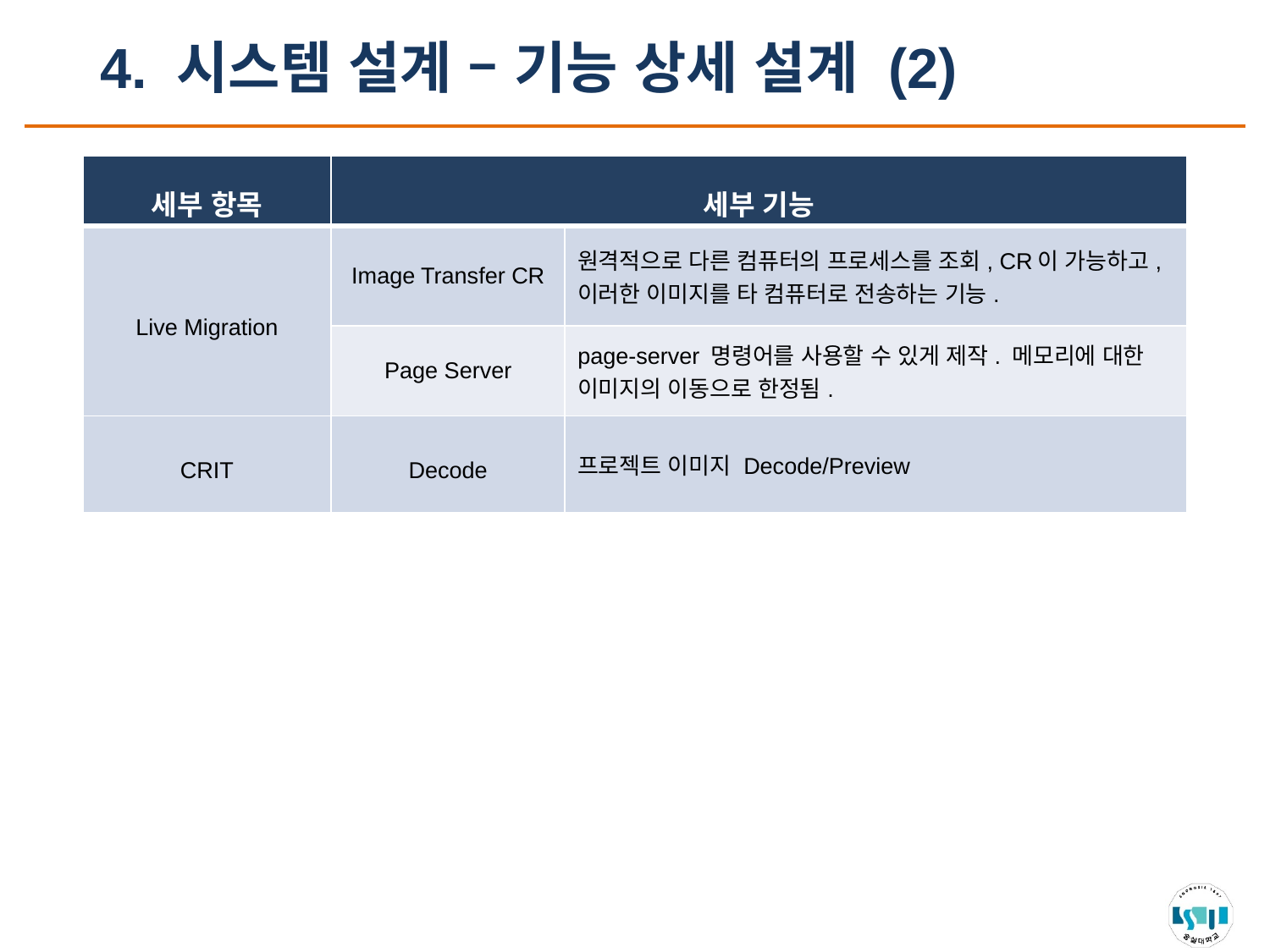

4. 시스템 설계 – 기능 상세 설계 (2)
| 세부 항목 | 세부 기능 |  |
| --- | --- | --- |
| Live Migration | Image Transfer CR | 원격적으로 다른 컴퓨터의 프로세스를 조회, CR이 가능하고, 이러한 이미지를 타 컴퓨터로 전송하는 기능. |
|  | Page Server | page-server 명령어를 사용할 수 있게 제작. 메모리에 대한 이미지의 이동으로 한정됨. |
| CRIT | Decode | 프로젝트 이미지 Decode/Preview |